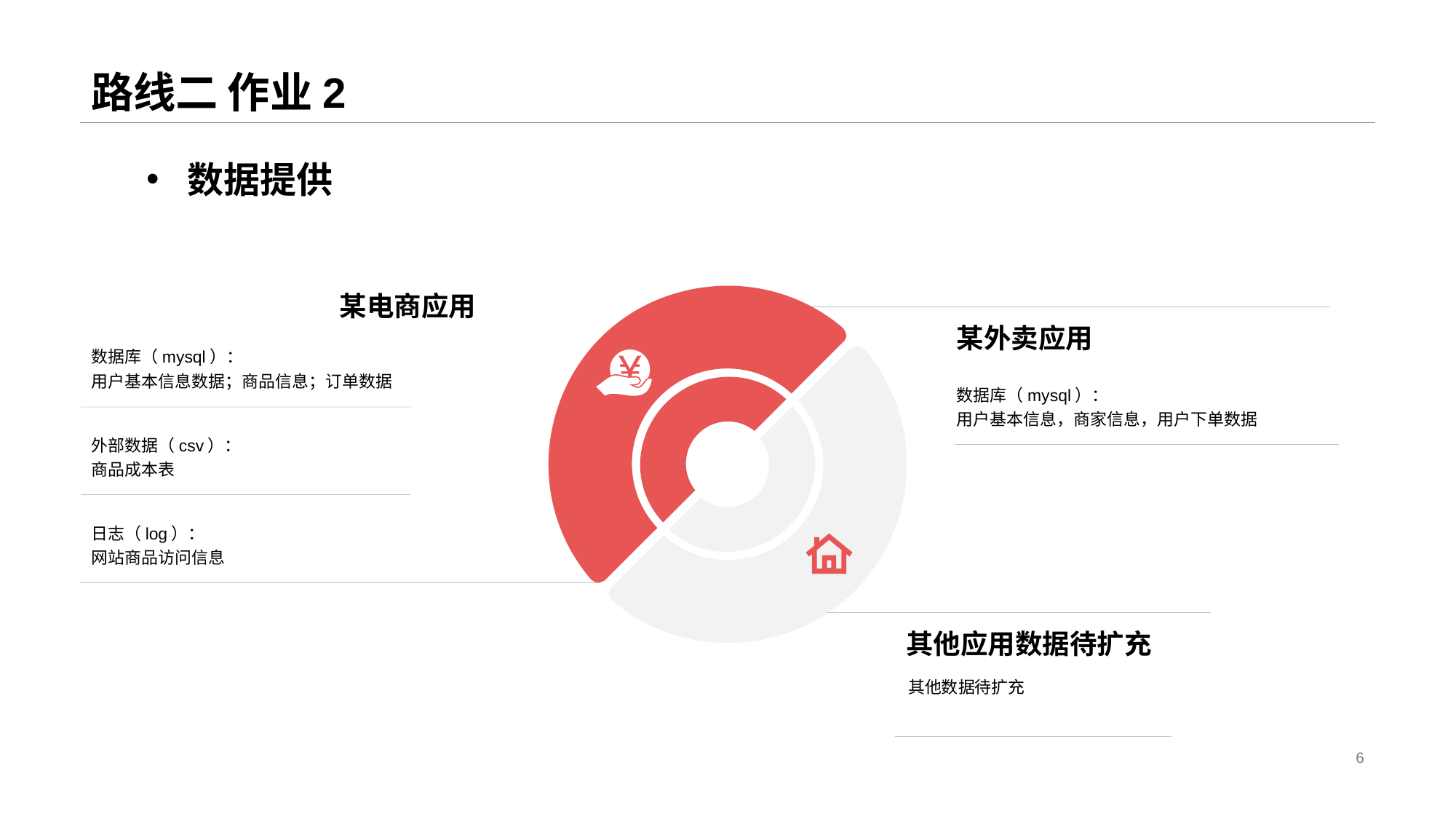

# 路线二 作业2
数据提供
某电商应用
数据库（mysql）：
用户基本信息数据；商品信息；订单数据
外部数据（csv）：
商品成本表
日志（log）：
网站商品访问信息
某外卖应用
数据库（mysql）：
用户基本信息，商家信息，用户下单数据
其他数据待扩充

其他应用数据待扩充
6